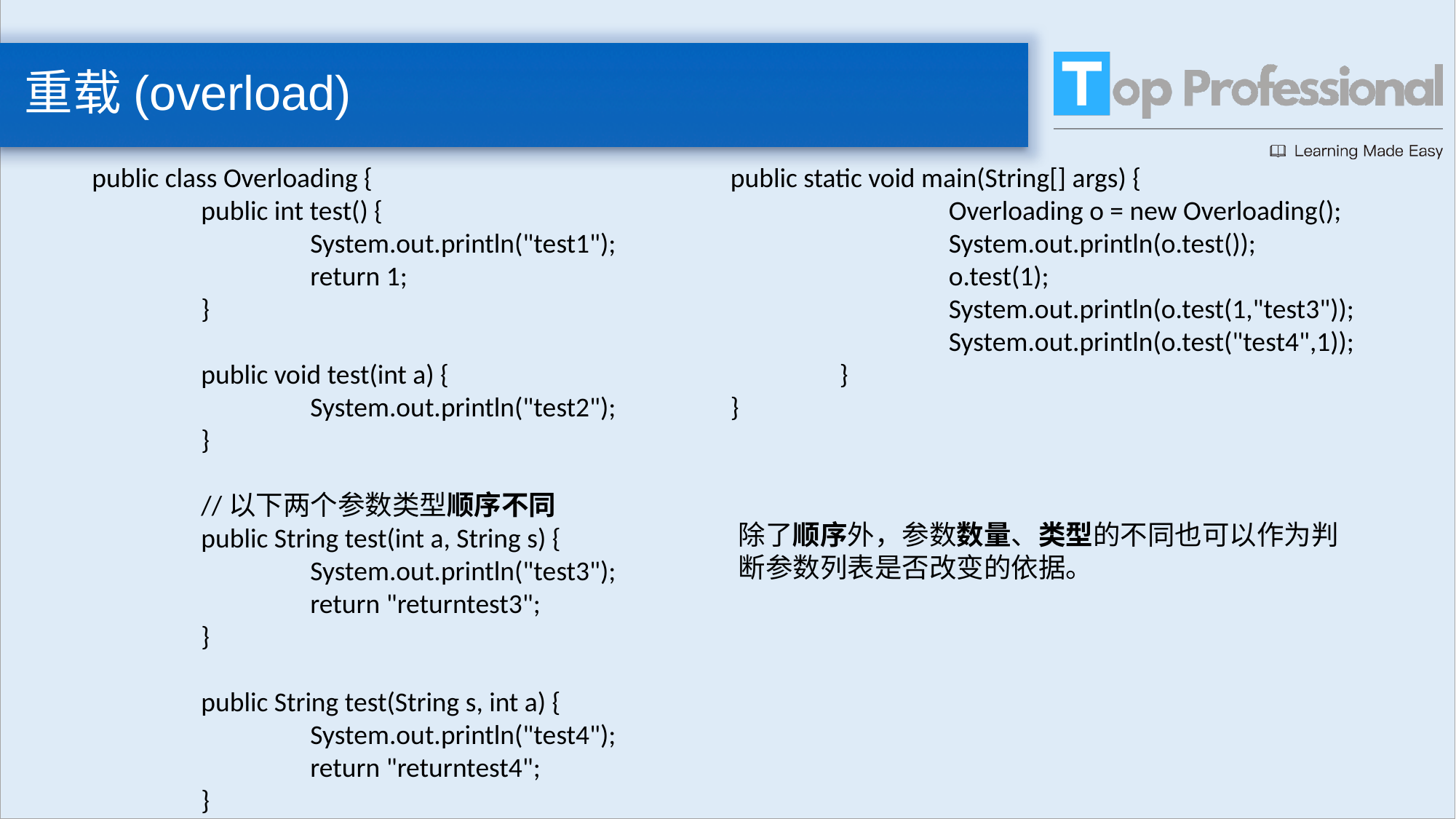

# 重载(overload)
public class Overloading {
	public int test() {
		System.out.println("test1");
		return 1;
	}

	public void test(int a) {
		System.out.println("test2");
	}

	//以下两个参数类型顺序不同
	public String test(int a, String s) {
		System.out.println("test3");
		return "returntest3";
	}

	public String test(String s, int a) {
		System.out.println("test4");
		return "returntest4";
	}

public static void main(String[] args) {
		Overloading o = new Overloading();
		System.out.println(o.test());
		o.test(1);
		System.out.println(o.test(1,"test3"));
		System.out.println(o.test("test4",1));
	}
}
除了顺序外，参数数量、类型的不同也可以作为判断参数列表是否改变的依据。